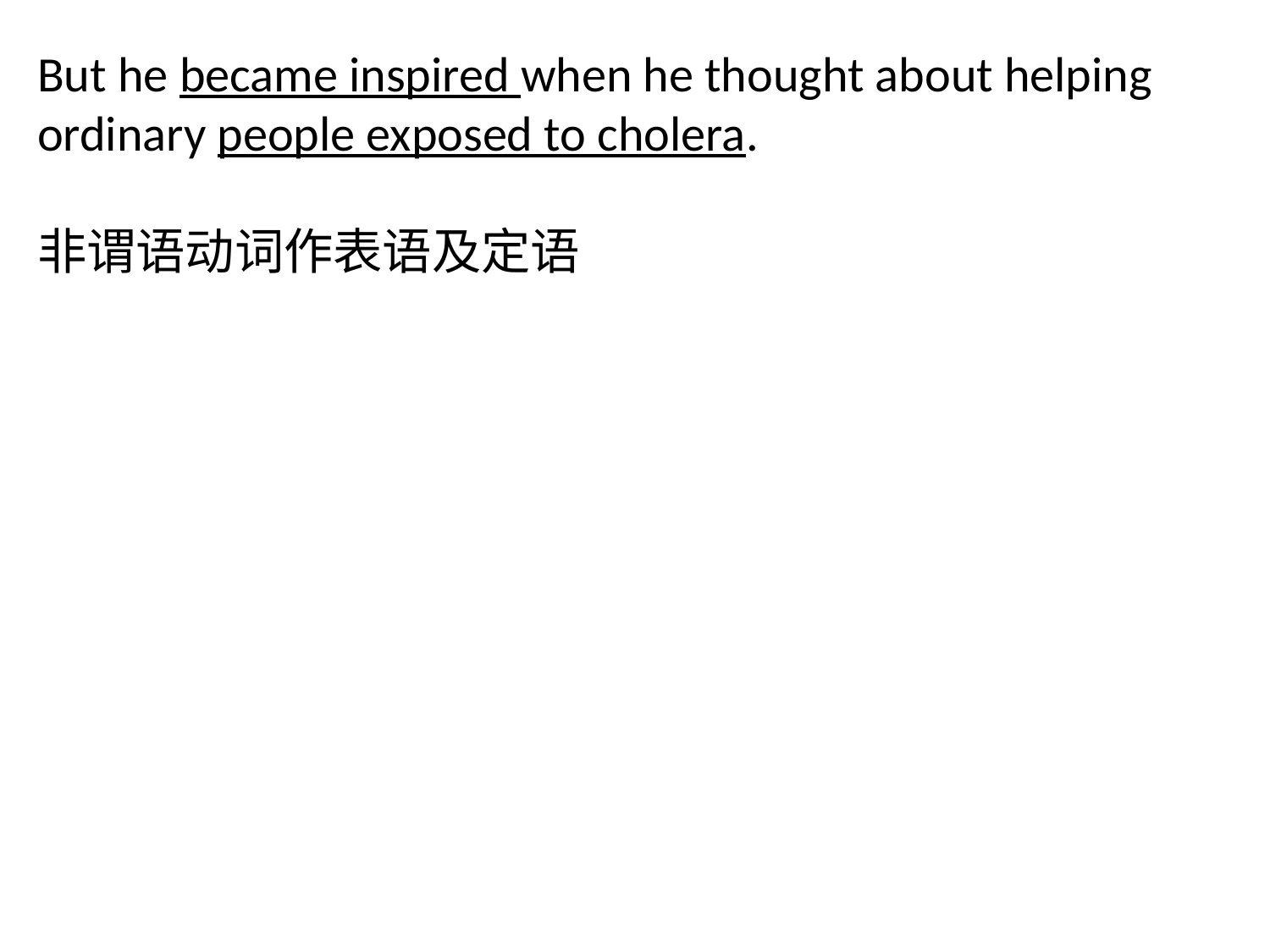

But he became inspired when he thought about helping ordinary people exposed to cholera.

非谓语动词作表语及定语